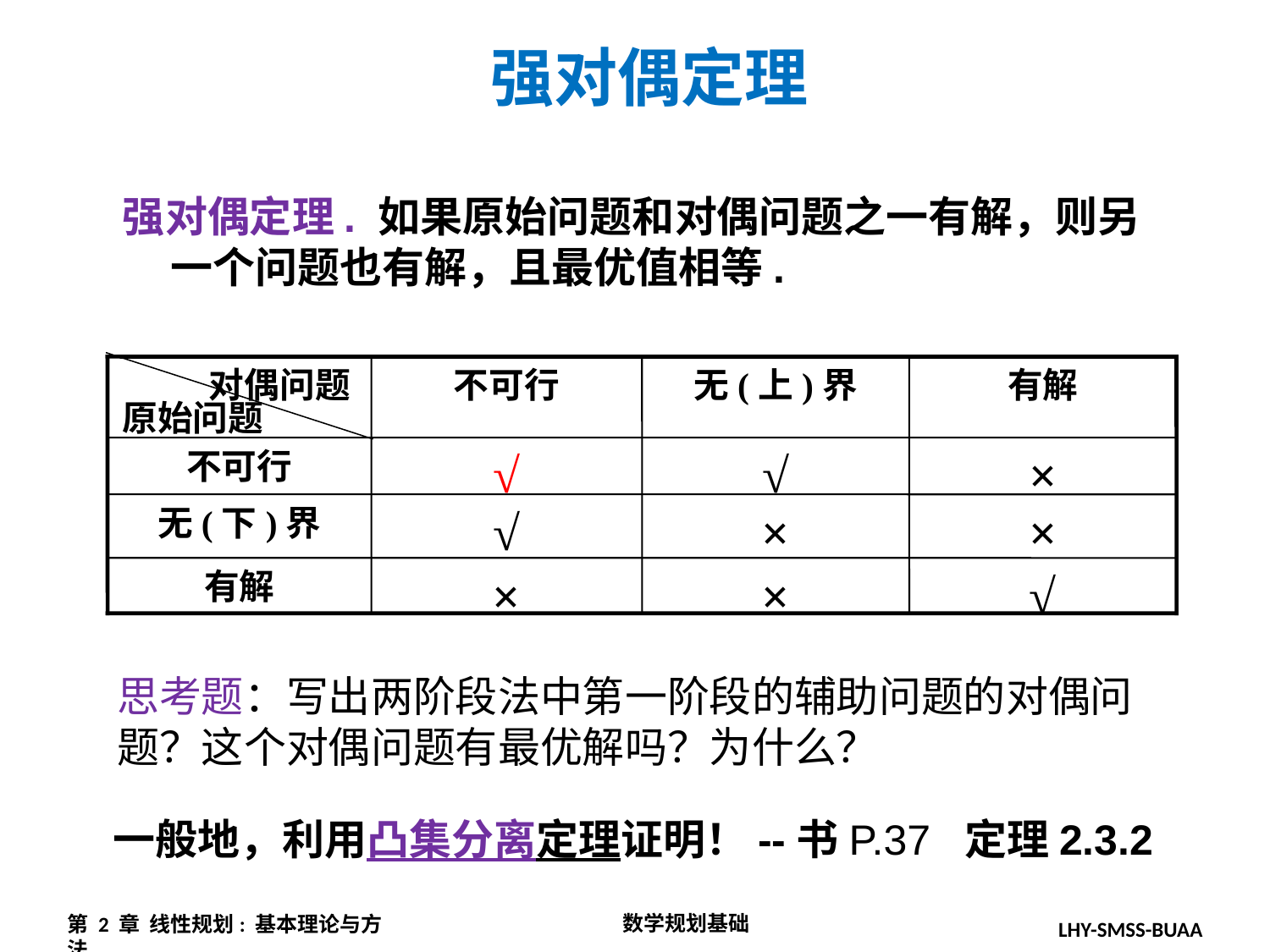

强对偶定理
强对偶定理. 如果原始问题和对偶问题之一有解，则另一个问题也有解，且最优值相等.

          对偶问题

不可行

无(上)界

有解

不可行

√
√
×
无(下)界

√
×
×
有解

×
×
√

原始问题
思考题：写出两阶段法中第一阶段的辅助问题的对偶问题？这个对偶问题有最优解吗？为什么？
一般地，利用凸集分离定理证明！--书P.37  定理2.3.2